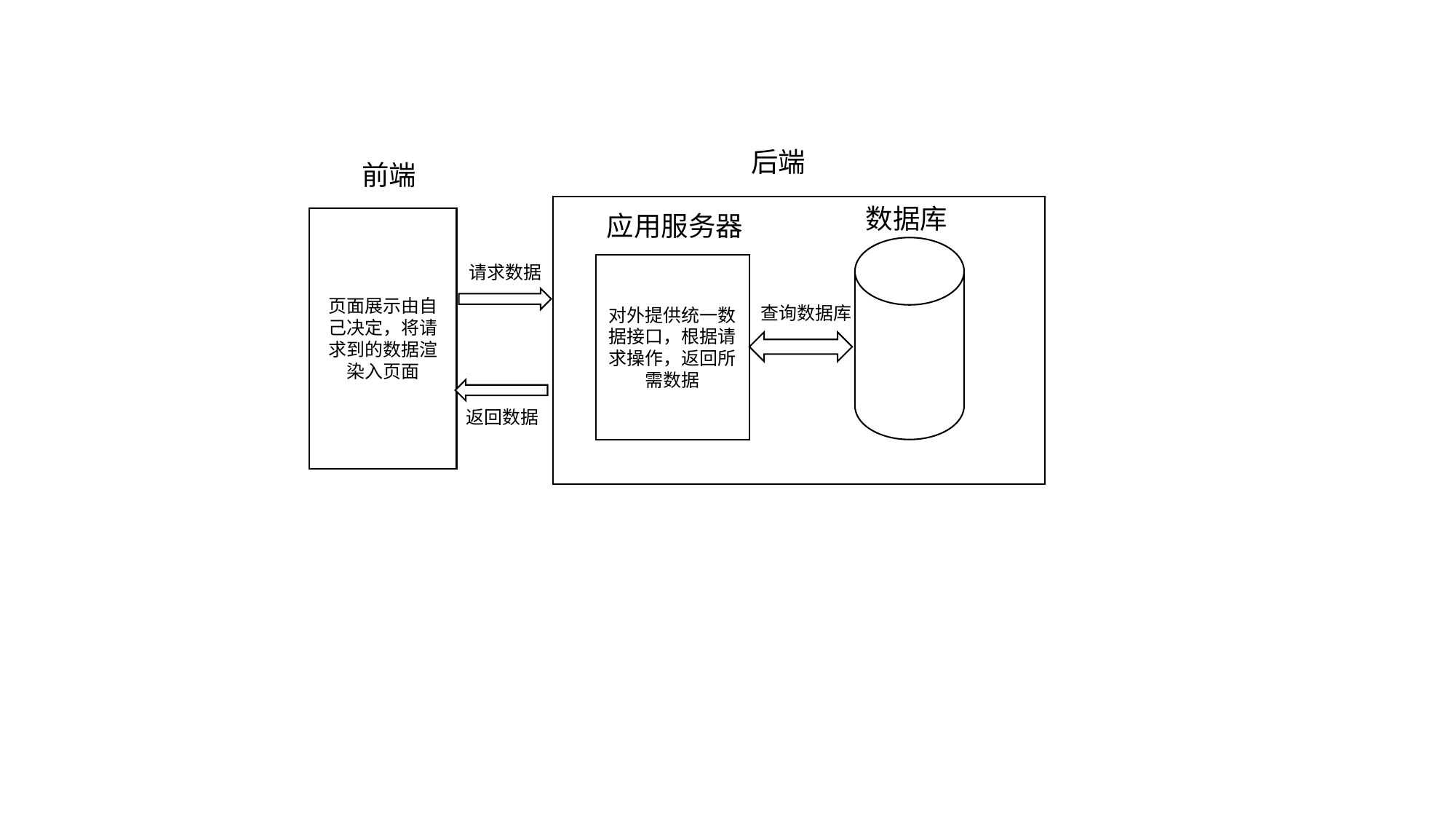

后端
前端

数据库
应用服务器
页面展示由自己决定，将请求到的数据渲染入页面

对外提供统一数据接口，根据请求操作，返回所需数据
请求数据

查询数据库

返回数据